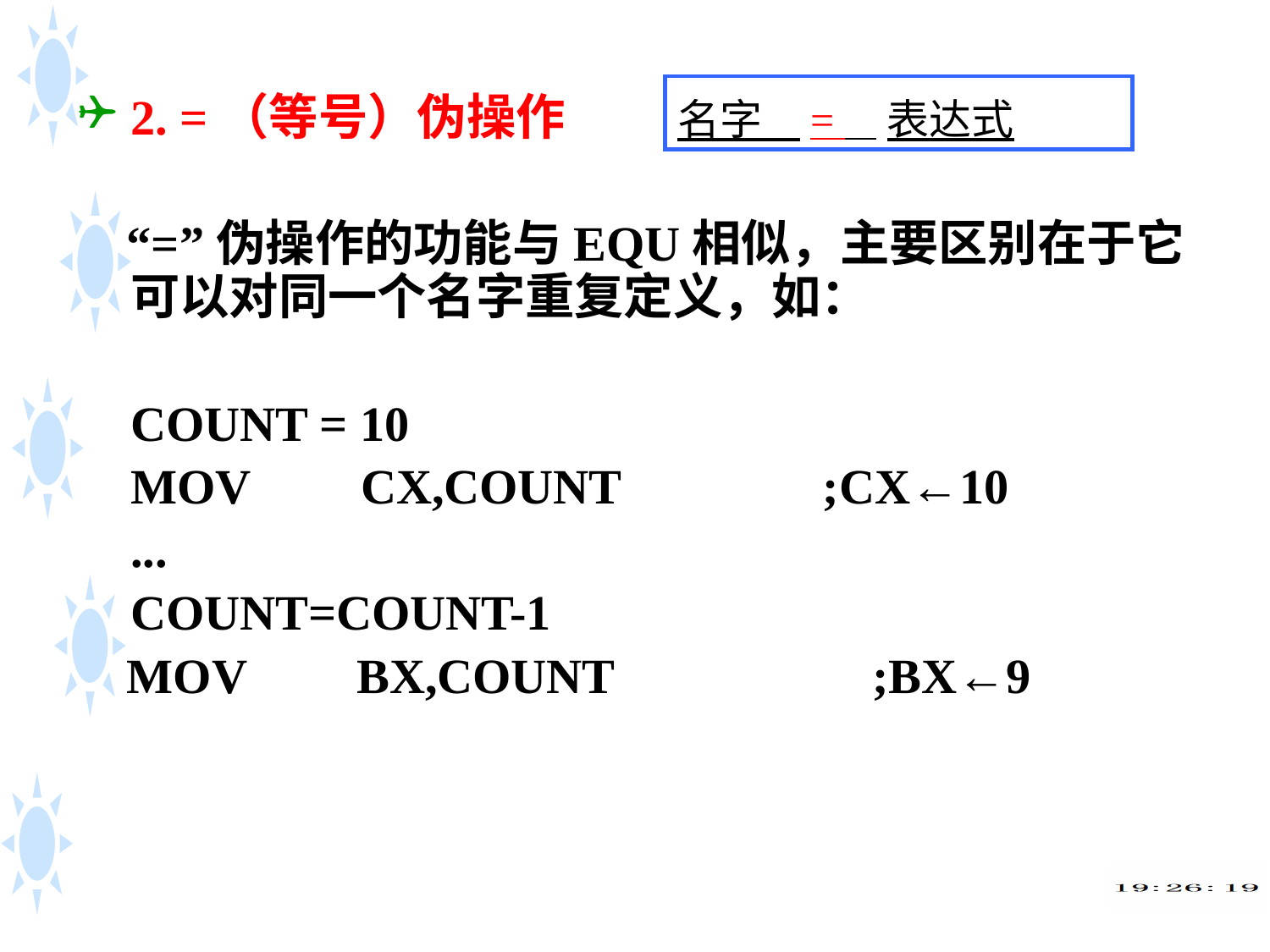

名字    =    表达式
2. =（等号）伪操作

    “=”伪操作的功能与EQU相似，主要区别在于它可以对同一个名字重复定义，如：

	COUNT = 10
	MOV         CX,COUNT	               ;CX←10
	...
	COUNT=COUNT-1
    MOV         BX,COUNT                     ;BX←9
40